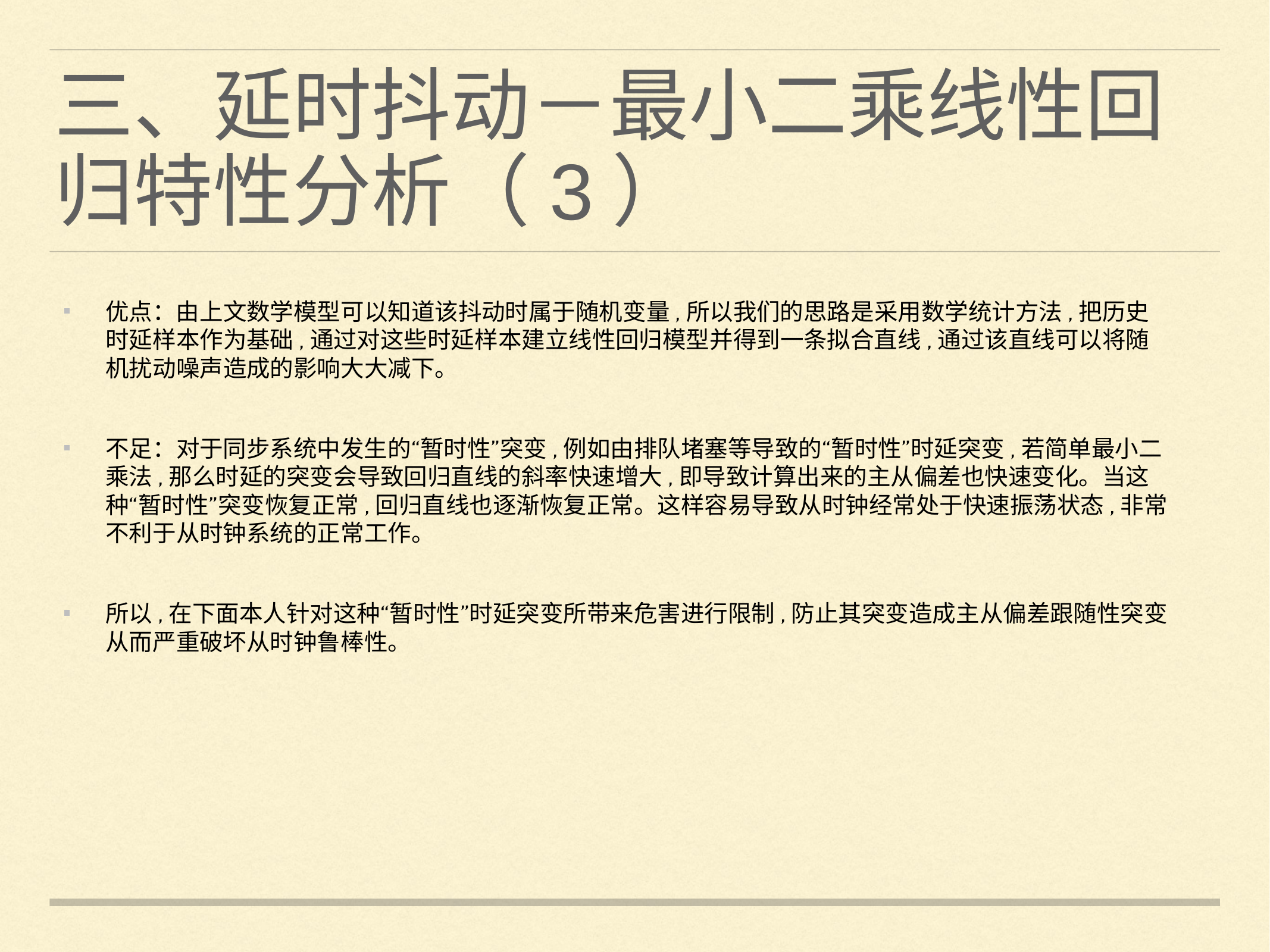

# 三、延时抖动－最小二乘线性回归特性分析（3）
优点：由上文数学模型可以知道该抖动时属于随机变量,所以我们的思路是采用数学统计方法,把历史时延样本作为基础,通过对这些时延样本建立线性回归模型并得到一条拟合直线,通过该直线可以将随机扰动噪声造成的影响大大减下。
不足：对于同步系统中发生的“暂时性”突变,例如由排队堵塞等导致的“暂时性”时延突变,若简单最小二乘法,那么时延的突变会导致回归直线的斜率快速增大,即导致计算出来的主从偏差也快速变化。当这种“暂时性”突变恢复正常,回归直线也逐渐恢复正常。这样容易导致从时钟经常处于快速振荡状态,非常不利于从时钟系统的正常工作。
所以,在下面本人针对这种“暂时性”时延突变所带来危害进行限制,防止其突变造成主从偏差跟随性突变从而严重破坏从时钟鲁棒性。